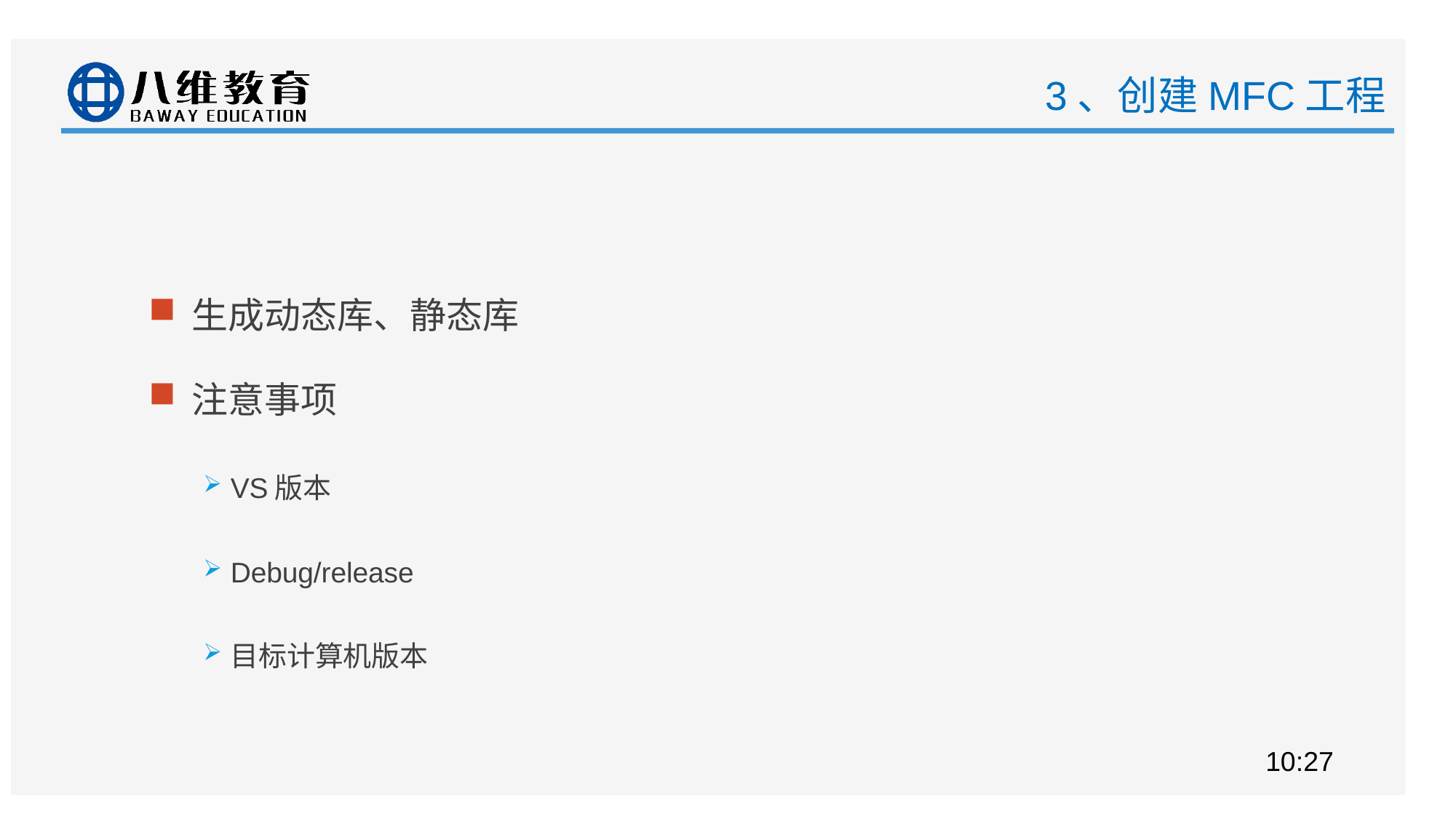

# 3、创建MFC工程

生成动态库、静态库
注意事项
VS版本
Debug/release
目标计算机版本